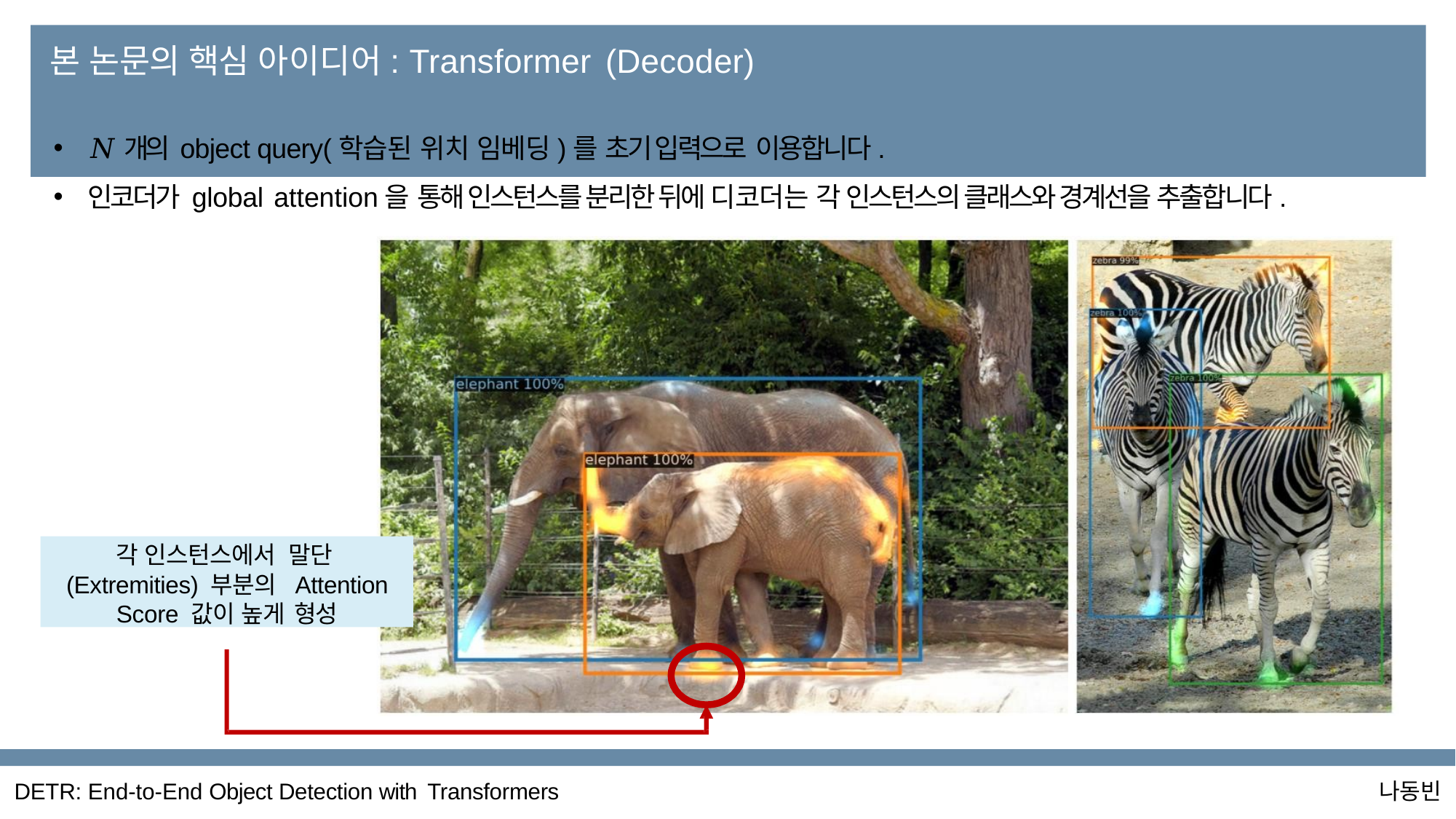

# 본 논문의 핵심 아이디어: Transformer (Decoder)
𝑁개의 object query(학습된 위치 임베딩)를 초기 입력으로 이용합니다.
인코더가 global attention을 통해 인스턴스를 분리한 뒤에 디코더는 각 인스턴스의 클래스와 경계선을 추출합니다.

각 인스턴스에서  말단(Extremities) 부분의  Attention Score 값이 높게 형성

DETR: End-to-End Object Detection with Transformers
나동빈